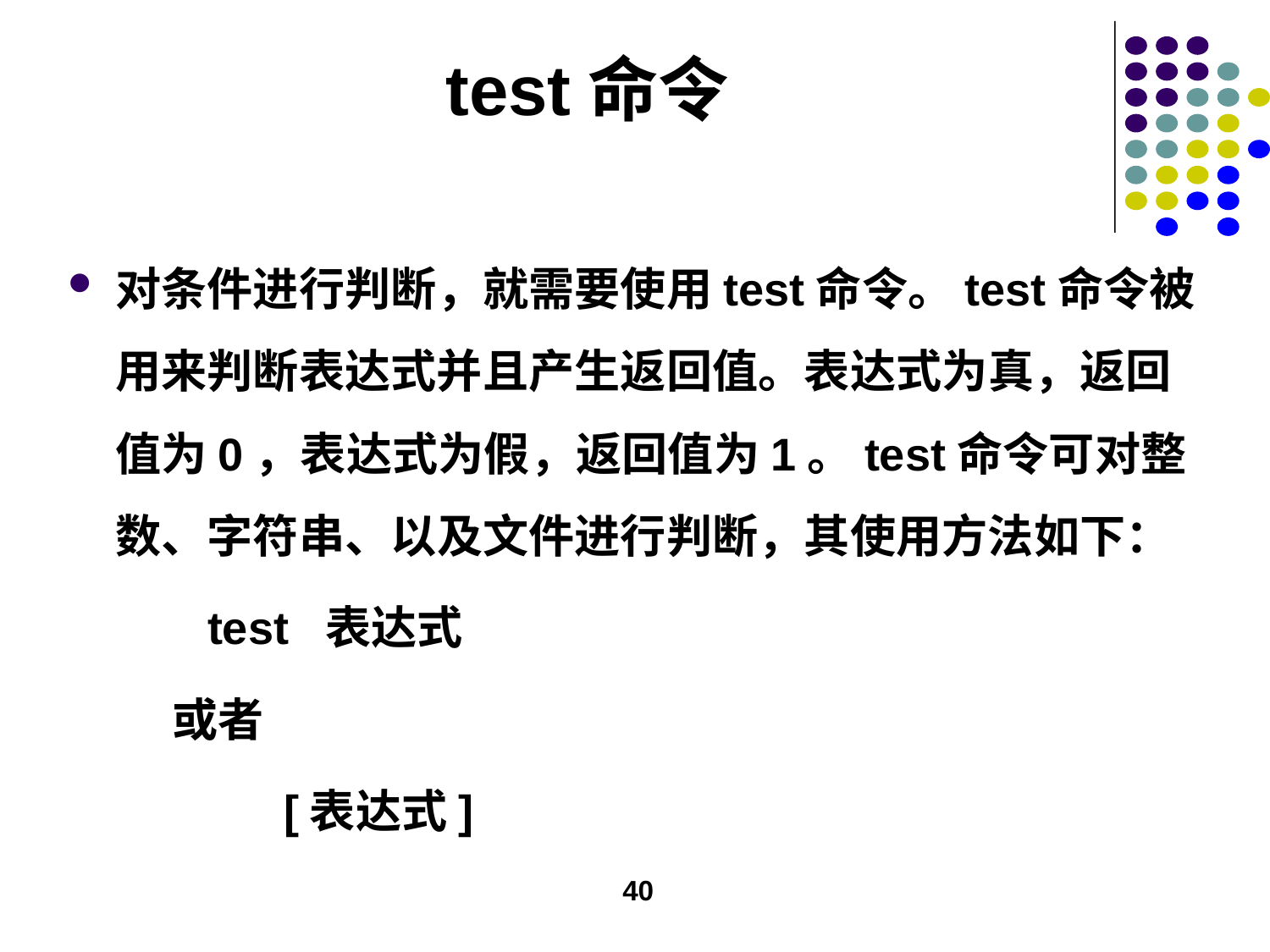

# test命令
对条件进行判断，就需要使用test命令。test命令被用来判断表达式并且产生返回值。表达式为真，返回值为0，表达式为假，返回值为1。test命令可对整数、字符串、以及文件进行判断，其使用方法如下：
           test  表达式
         或者
                 [表达式]
40